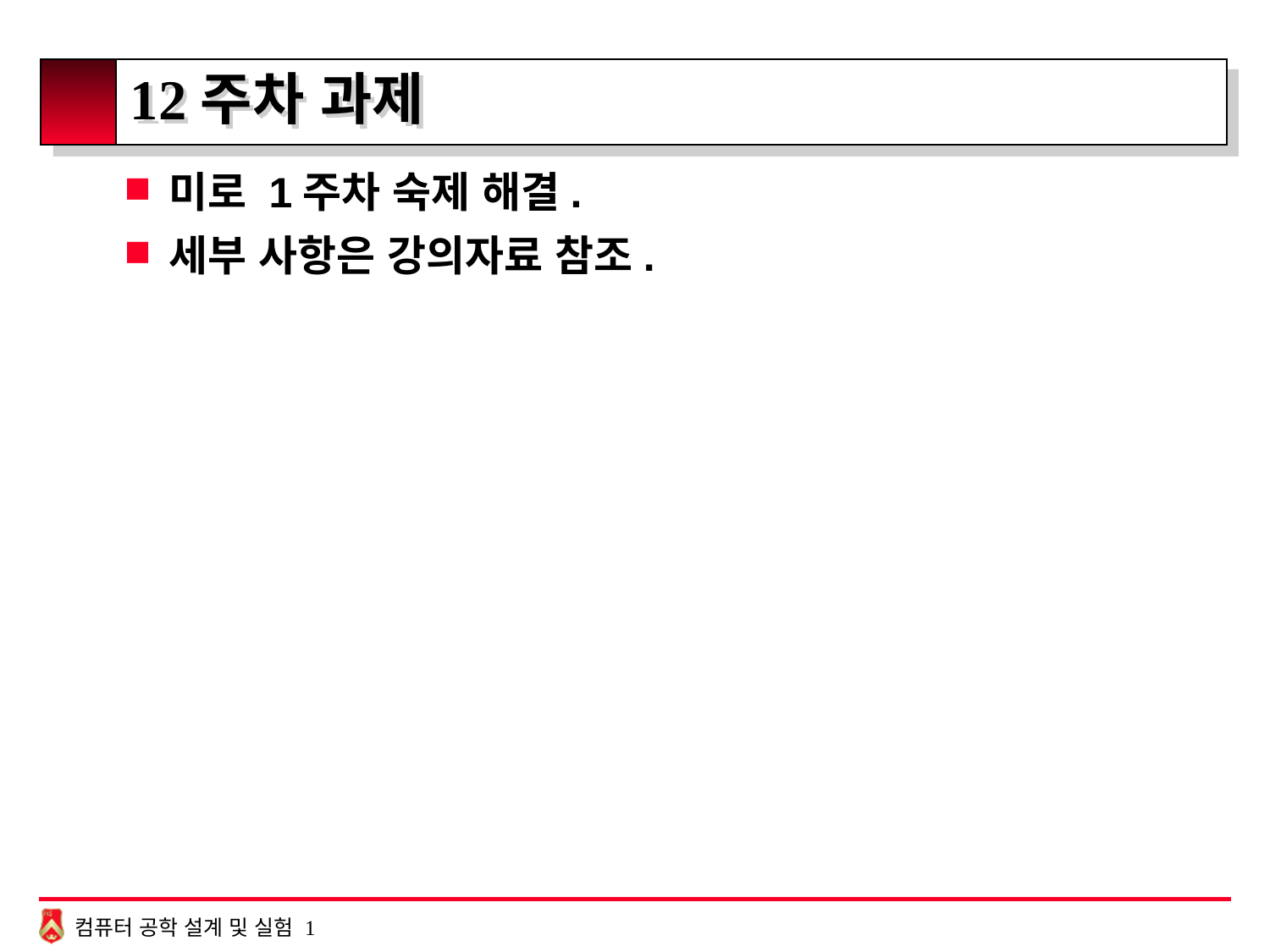

# 12주차 과제
미로 1주차 숙제 해결.
세부 사항은 강의자료 참조.